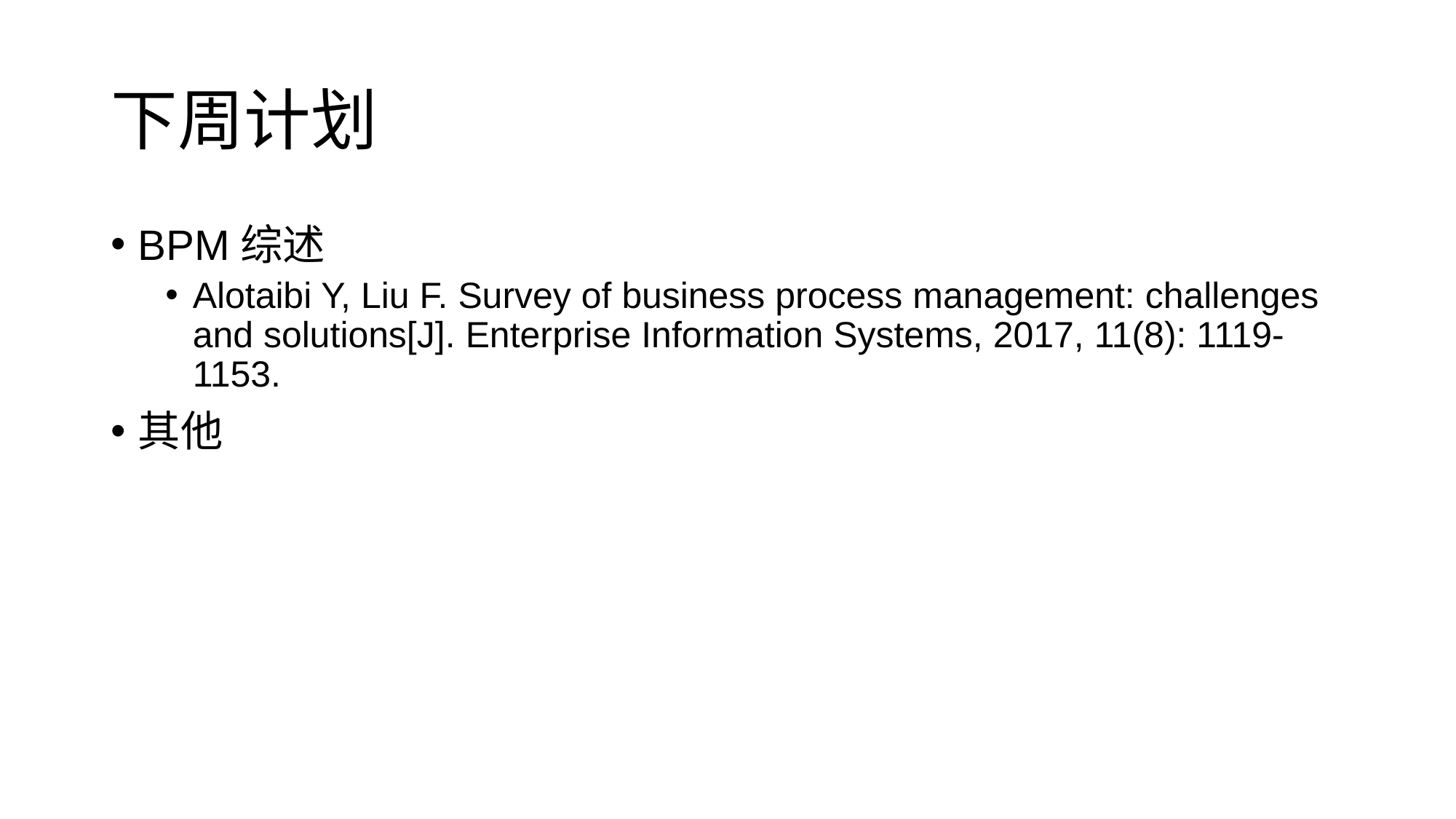

# 下周计划
BPM综述
Alotaibi Y, Liu F. Survey of business process management: challenges and solutions[J]. Enterprise Information Systems, 2017, 11(8): 1119-1153.
其他